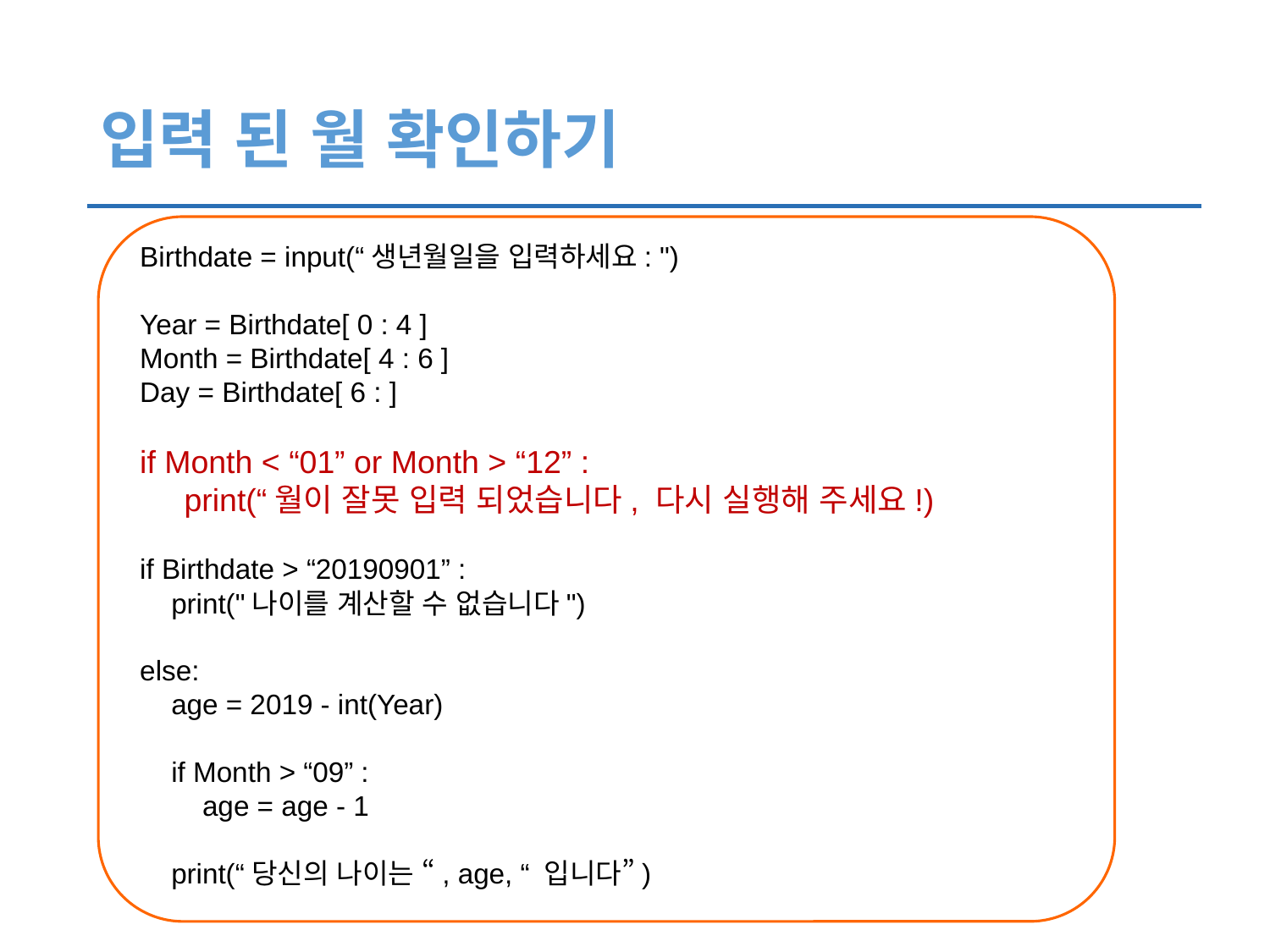

# 입력 된 월 확인하기

Birthdate = input(“생년월일을 입력하세요: ")

Year = Birthdate[ 0 : 4 ]
Month = Birthdate[ 4 : 6 ]
Day = Birthdate[ 6 : ]

if Month < “01” or Month > “12” :
     print(“월이 잘못 입력 되었습니다, 다시 실행해 주세요!)

if Birthdate > “20190901” :
    print("나이를 계산할 수 없습니다")

else:
    age = 2019 - int(Year)

    if Month > “09” :
        age = age - 1

    print(“당신의 나이는 “, age, “ 입니다”)